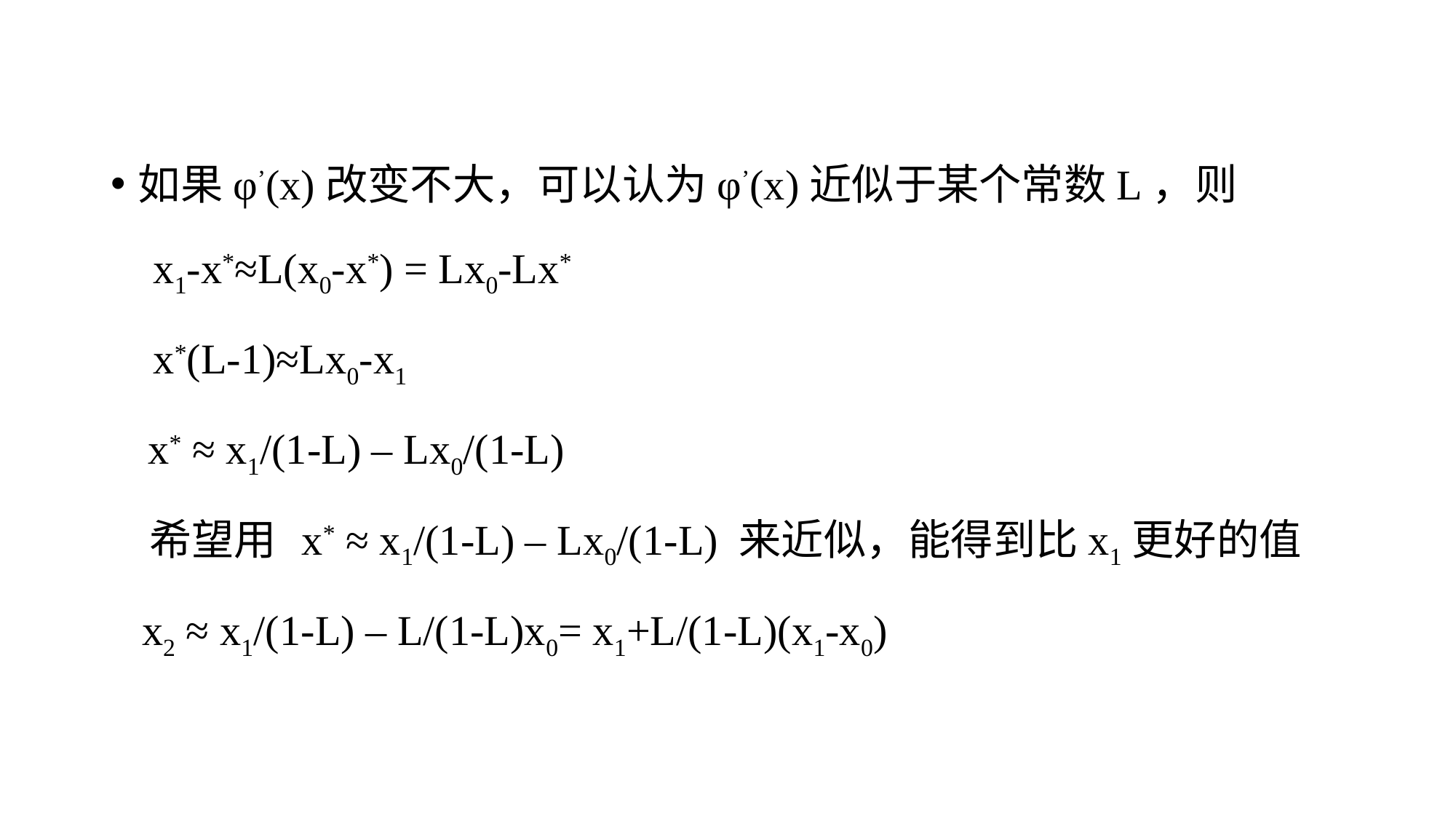

#
如果φ’(x)改变不大，可以认为φ’(x)近似于某个常数L，则
    x1-x*≈L(x0-x*) = Lx0-Lx*
    x*(L-1)≈Lx0-x1
      x* ≈ x1/(1-L) – Lx0/(1-L)
   希望用  x* ≈ x1/(1-L) – Lx0/(1-L) 来近似，能得到比x1更好的值
     x2 ≈ x1/(1-L) – L/(1-L)x0= x1+L/(1-L)(x1-x0)